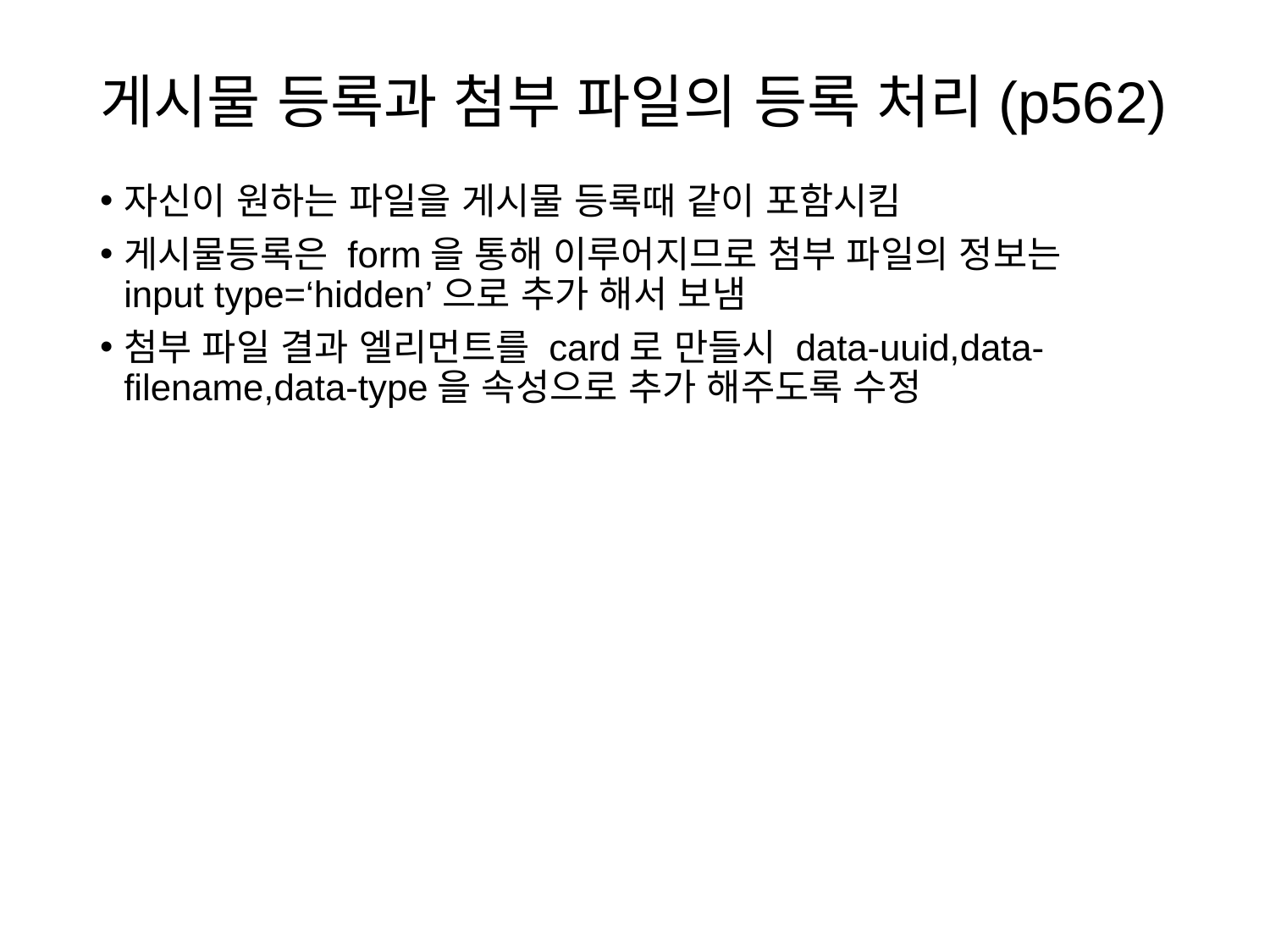

# 게시물 등록과 첨부 파일의 등록 처리(p562)
자신이 원하는 파일을 게시물 등록때 같이 포함시킴
게시물등록은 form을 통해 이루어지므로 첨부 파일의 정보는
input type=‘hidden’으로 추가 해서 보냄
첨부 파일 결과 엘리먼트를 card로 만들시 data-uuid,data-filename,data-type을 속성으로 추가 해주도록 수정